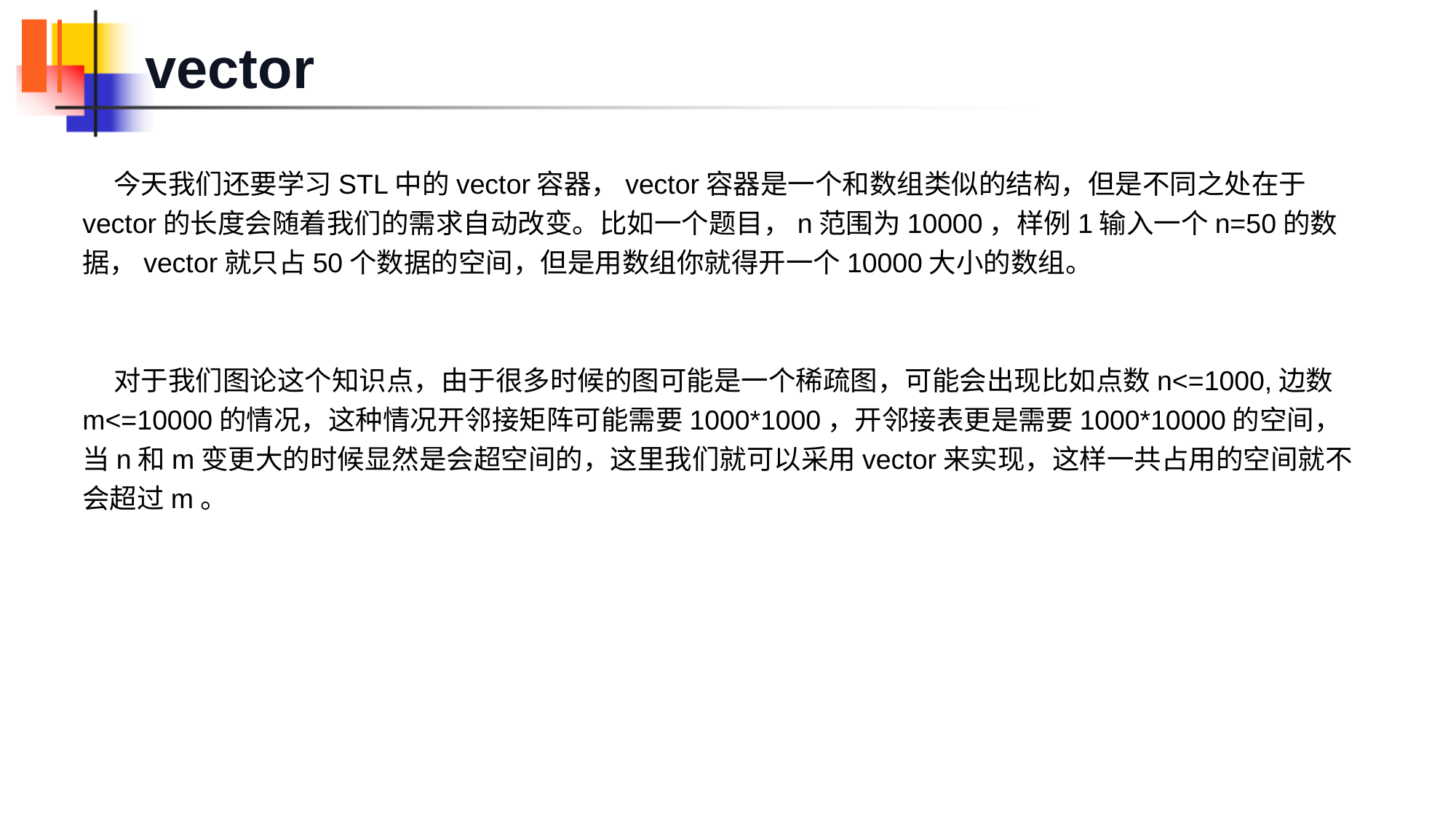

vector

    今天我们还要学习STL中的vector容器，vector容器是一个和数组类似的结构，但是不同之处在于vector的长度会随着我们的需求自动改变。比如一个题目，n范围为10000，样例1输入一个n=50的数据，vector就只占50个数据的空间，但是用数组你就得开一个10000大小的数组。

    对于我们图论这个知识点，由于很多时候的图可能是一个稀疏图，可能会出现比如点数n<=1000,边数m<=10000的情况，这种情况开邻接矩阵可能需要1000*1000，开邻接表更是需要1000*10000的空间，当n和m变更大的时候显然是会超空间的，这里我们就可以采用vector来实现，这样一共占用的空间就不会超过m。